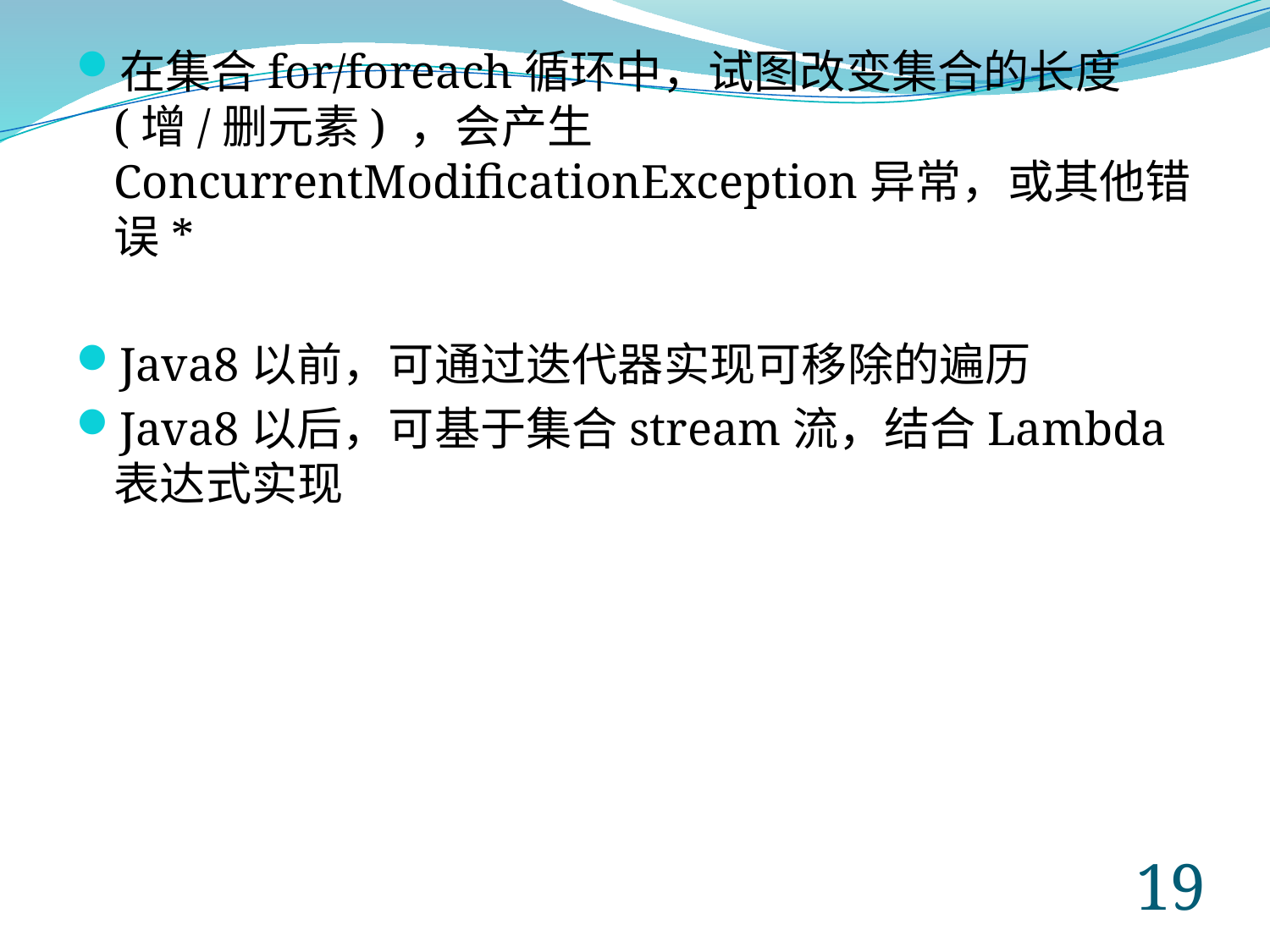

在集合for/foreach循环中，试图改变集合的长度(增/删元素) ，会产生ConcurrentModificationException异常，或其他错误*

Java8以前，可通过迭代器实现可移除的遍历
Java8以后，可基于集合stream流，结合Lambda表达式实现
19